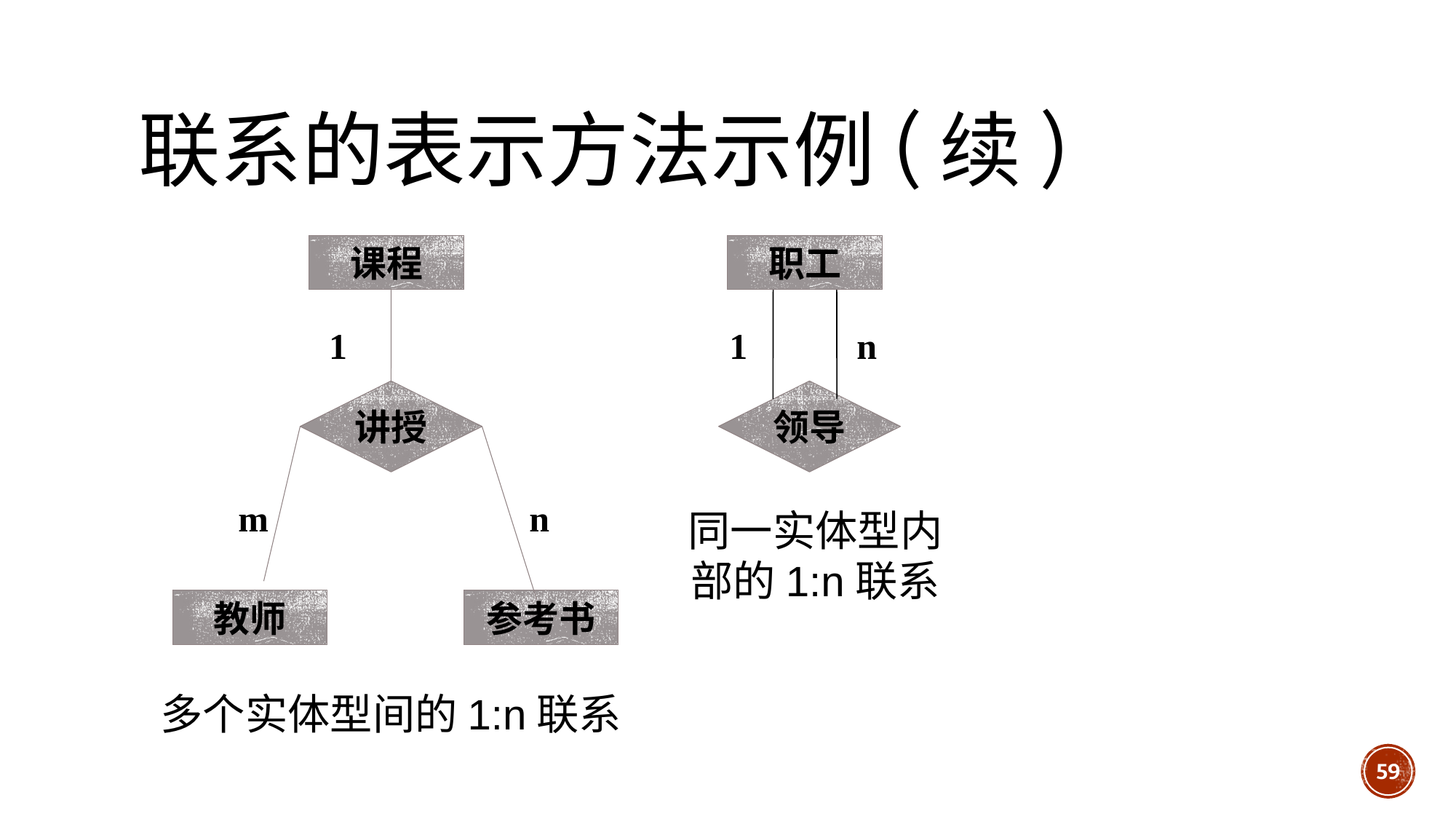

# 联系的表示方法示例(续)
课程
职工

1
1
n
讲授
领导

m
n
同一实体型内部的1:n联系
教师
参考书
多个实体型间的1:n联系
59